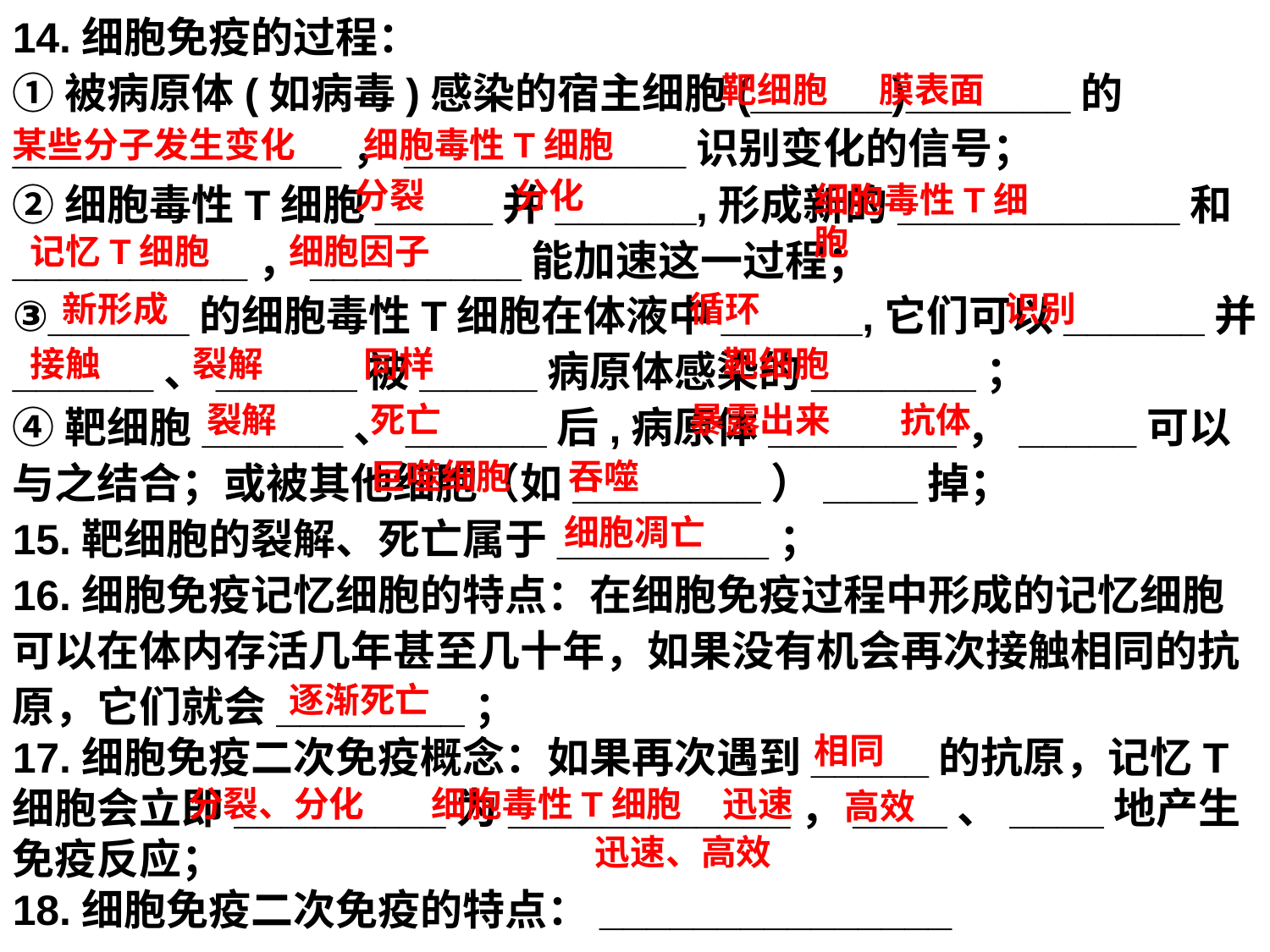

14.细胞免疫的过程：
①被病原体(如病毒)感染的宿主细胞(______)_______的______________，____________识别变化的信号；
②细胞毒性T细胞_____并______,形成新的____________和__________，_________能加速这一过程；
③______的细胞毒性T细胞在体液中______,它们可以______并______、______被_____病原体感染的_______；
④靶细胞______、______后,病原体________，_____可以与之结合；或被其他细胞（如________）____掉；
15.靶细胞的裂解、死亡属于_________；
16.细胞免疫记忆细胞的特点：在细胞免疫过程中形成的记忆细胞可以在体内存活几年甚至几十年，如果没有机会再次接触相同的抗原，它们就会________；
17.细胞免疫二次免疫概念：如果再次遇到_____的抗原，记忆T细胞会立即_________为____________，____、____地产生免疫反应；
18.细胞免疫二次免疫的特点：_______________
靶细胞
膜表面
某些分子发生变化
细胞毒性T细胞
分裂
分化
细胞毒性T细胞
记忆T细胞
细胞因子
新形成
循环
识别
接触
裂解
同样
靶细胞
裂解
死亡
暴露出来
抗体
巨噬细胞
吞噬
细胞凋亡
逐渐死亡
相同
分裂、分化
细胞毒性T细胞
迅速
高效
迅速、高效